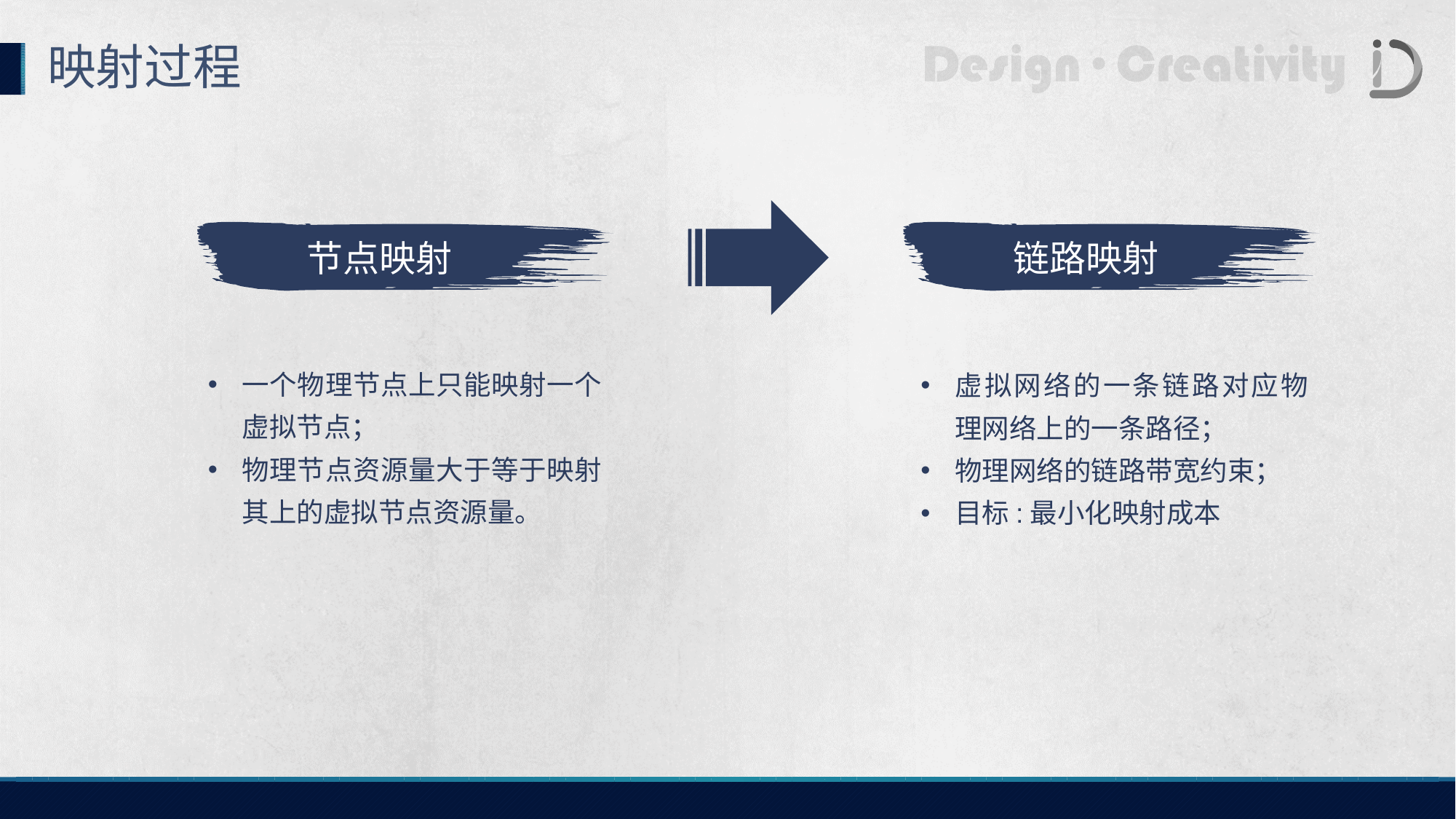

映射过程

节点映射
链路映射
一个物理节点上只能映射一个虚拟节点；
物理节点资源量大于等于映射其上的虚拟节点资源量。
虚拟网络的一条链路对应物理网络上的一条路径；
物理网络的链路带宽约束；
目标:最小化映射成本